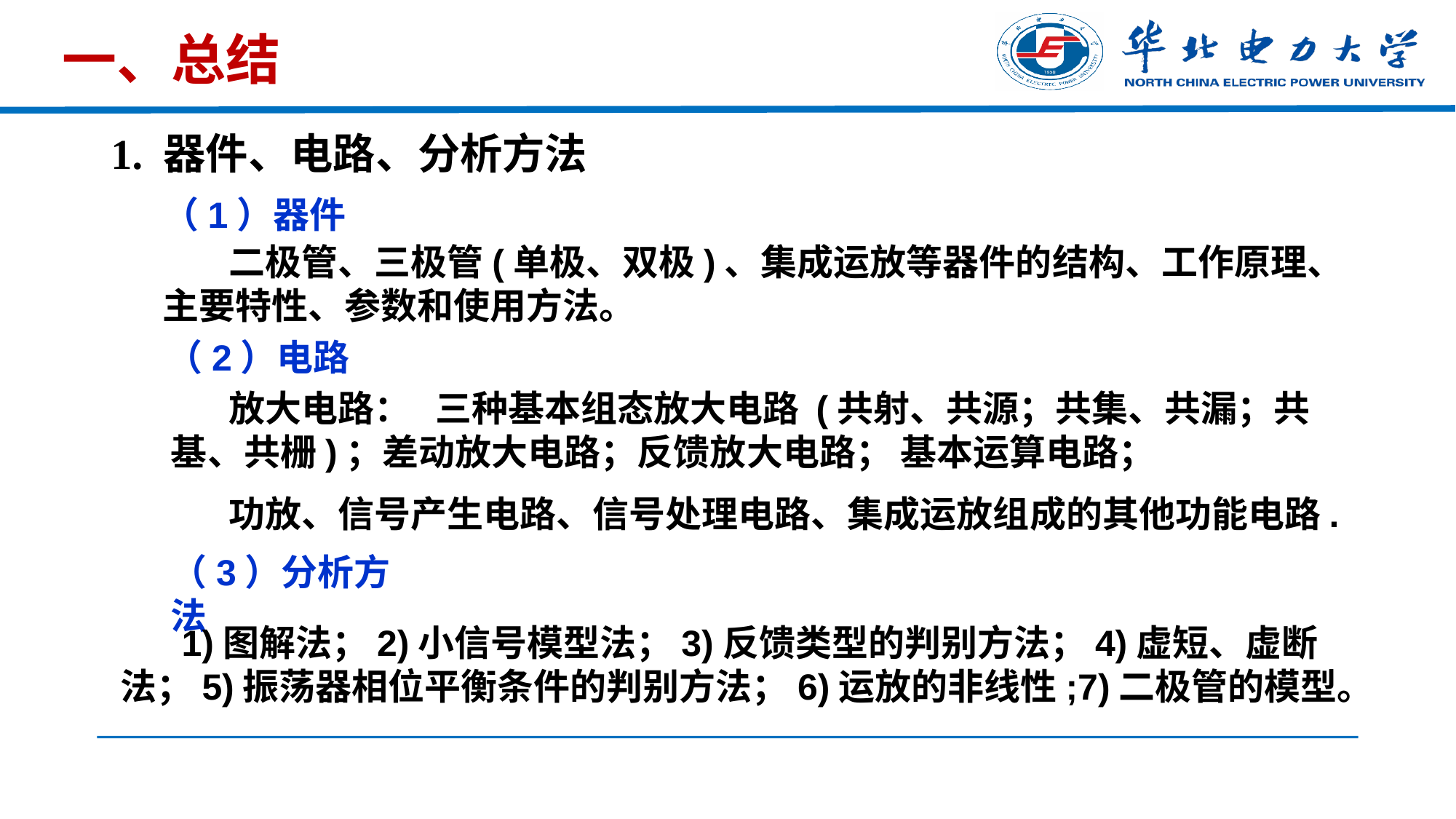

一、总结
1. 器件、电路、分析方法
（1）器件
       二极管、三极管(单极、双极)、集成运放等器件的结构、工作原理、主要特性、参数和使用方法。
（2）电路
      放大电路：   三种基本组态放大电路 (共射、共源；共集、共漏；共基、共栅)；差动放大电路；反馈放大电路； 基本运算电路；
      功放、信号产生电路、信号处理电路、集成运放组成的其他功能电路.
（3）分析方法
      1)图解法；2)小信号模型法；3)反馈类型的判别方法；4)虚短、虚断法；5)振荡器相位平衡条件的判别方法；6)运放的非线性;7)二极管的模型。